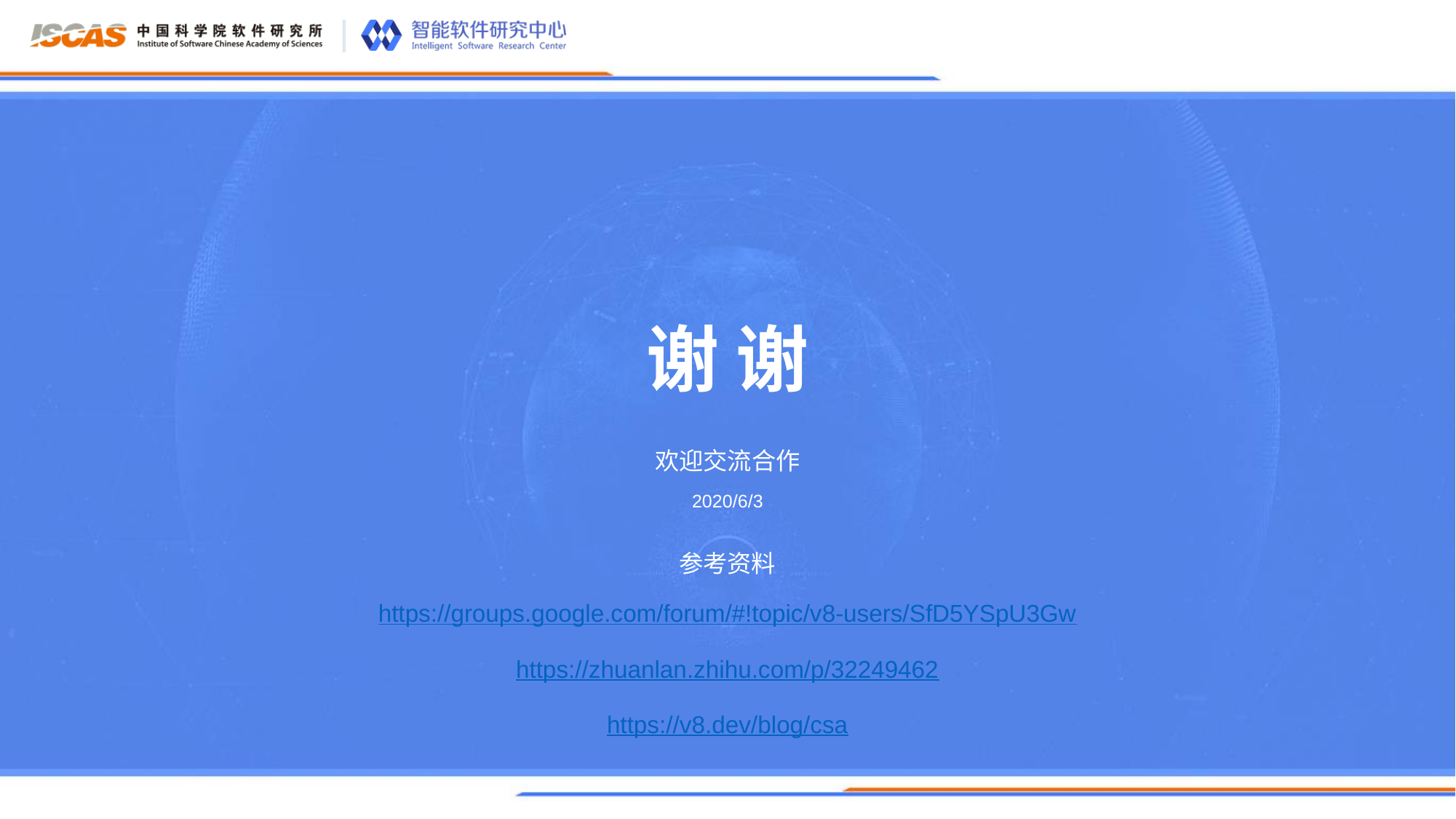

谢 谢
欢迎交流合作
2020/6/3

参考资料
https://groups.google.com/forum/#!topic/v8-users/SfD5YSpU3Gw
https://zhuanlan.zhihu.com/p/32249462
https://v8.dev/blog/csa